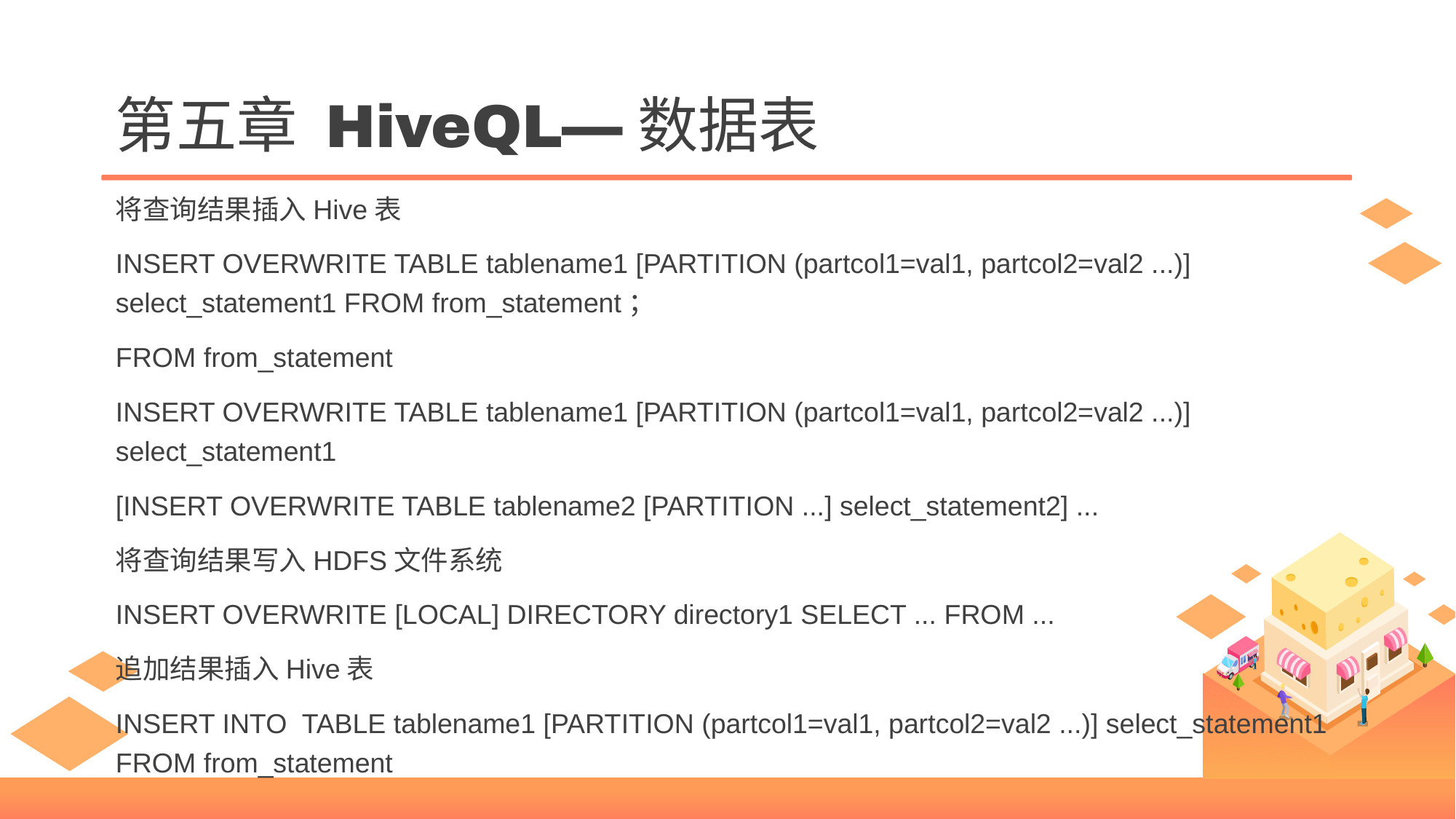

# 第五章 HiveQL—数据表
将查询结果插入Hive表
INSERT OVERWRITE TABLE tablename1 [PARTITION (partcol1=val1, partcol2=val2 ...)] select_statement1 FROM from_statement；
FROM from_statement
INSERT OVERWRITE TABLE tablename1 [PARTITION (partcol1=val1, partcol2=val2 ...)] select_statement1
[INSERT OVERWRITE TABLE tablename2 [PARTITION ...] select_statement2] ...
将查询结果写入HDFS文件系统
INSERT OVERWRITE [LOCAL] DIRECTORY directory1 SELECT ... FROM ...
追加结果插入Hive表
INSERT INTO  TABLE tablename1 [PARTITION (partcol1=val1, partcol2=val2 ...)] select_statement1 FROM from_statement